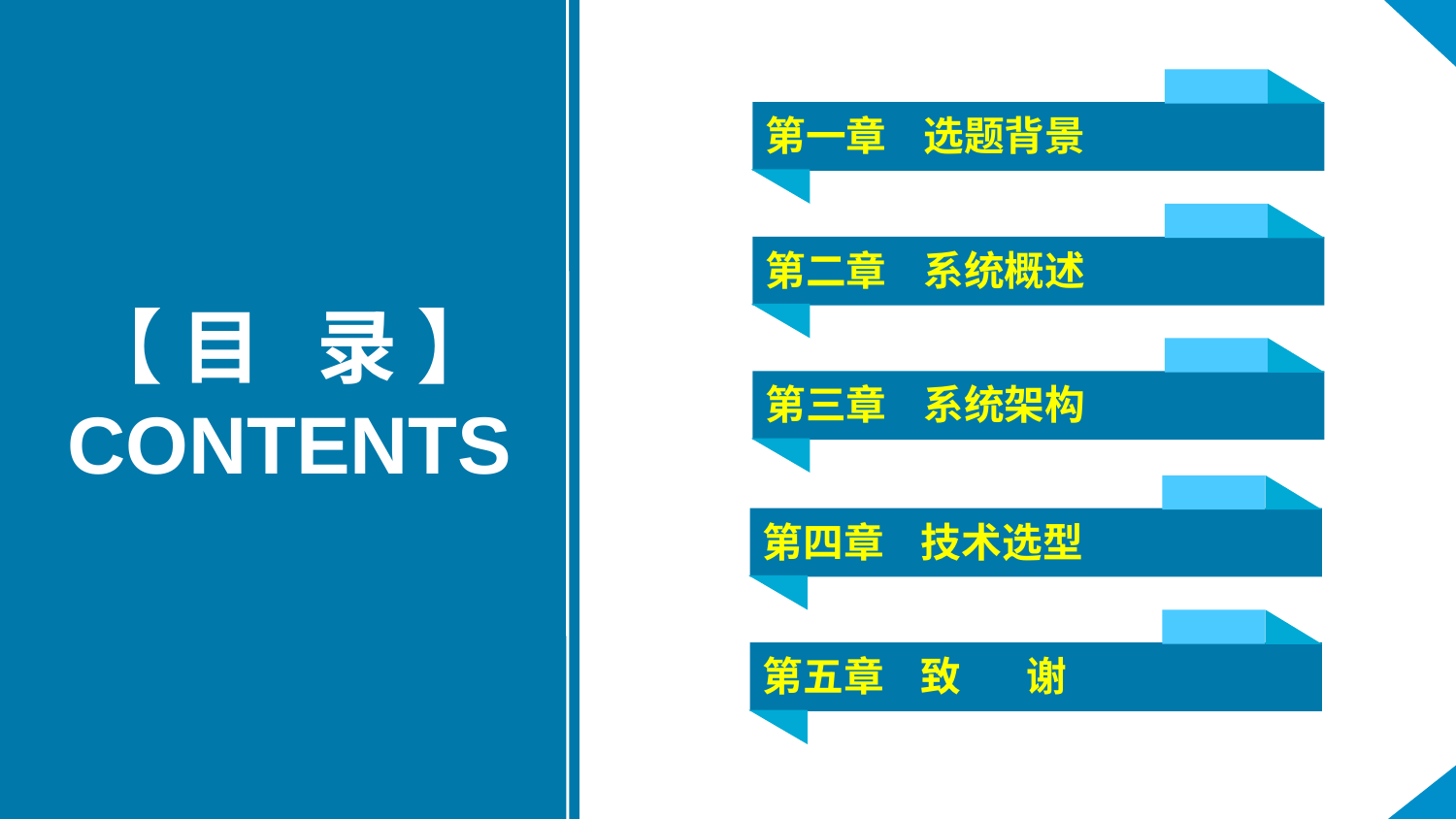

第一章    选题背景

第二章    系统概述
【 目   录 】
CONTENTS

第三章    系统架构

第四章    技术选型

第五章    致       谢